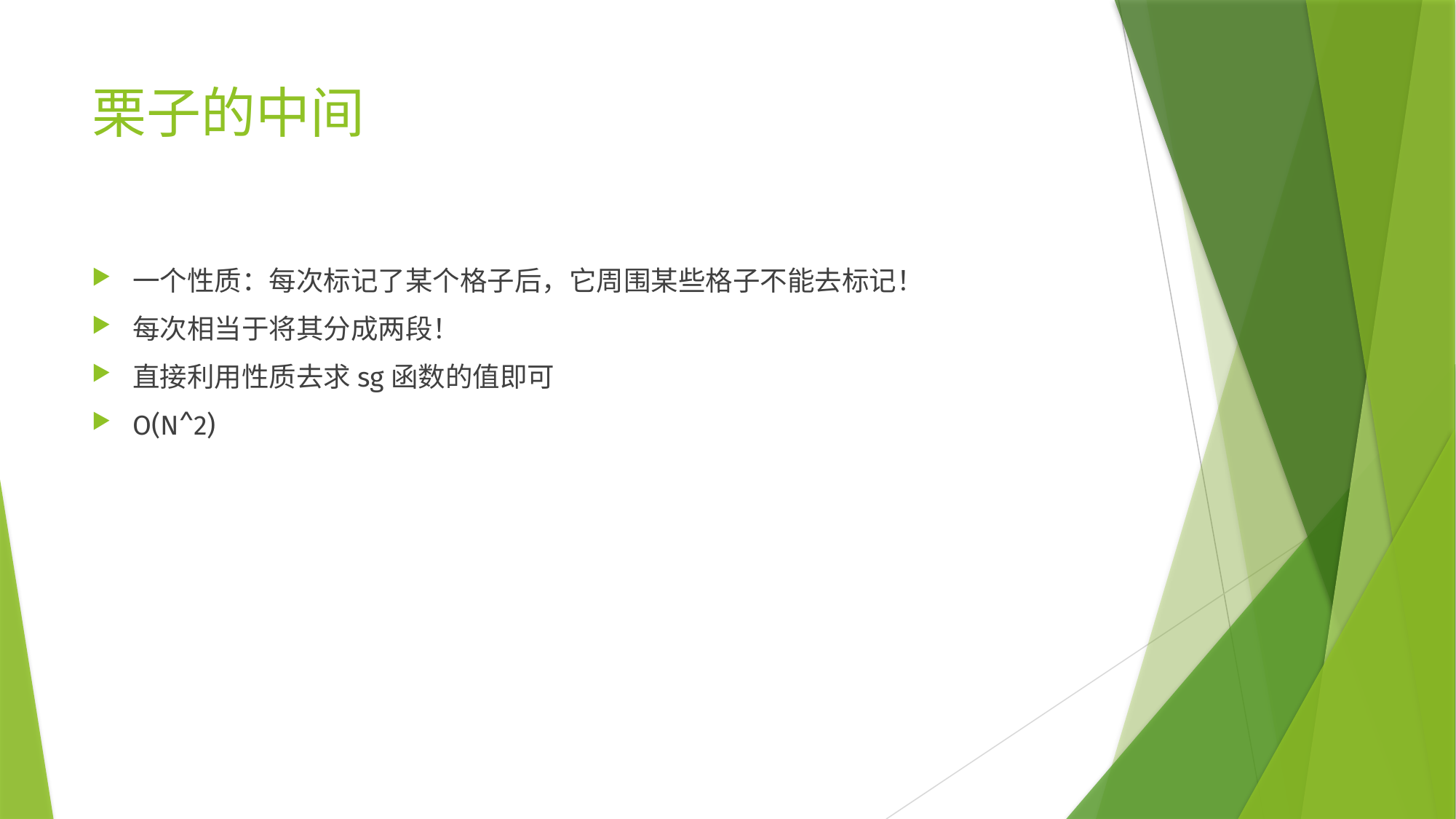

# 栗子的中间
一个性质：每次标记了某个格子后，它周围某些格子不能去标记！
每次相当于将其分成两段！
直接利用性质去求sg函数的值即可
O(N^2)